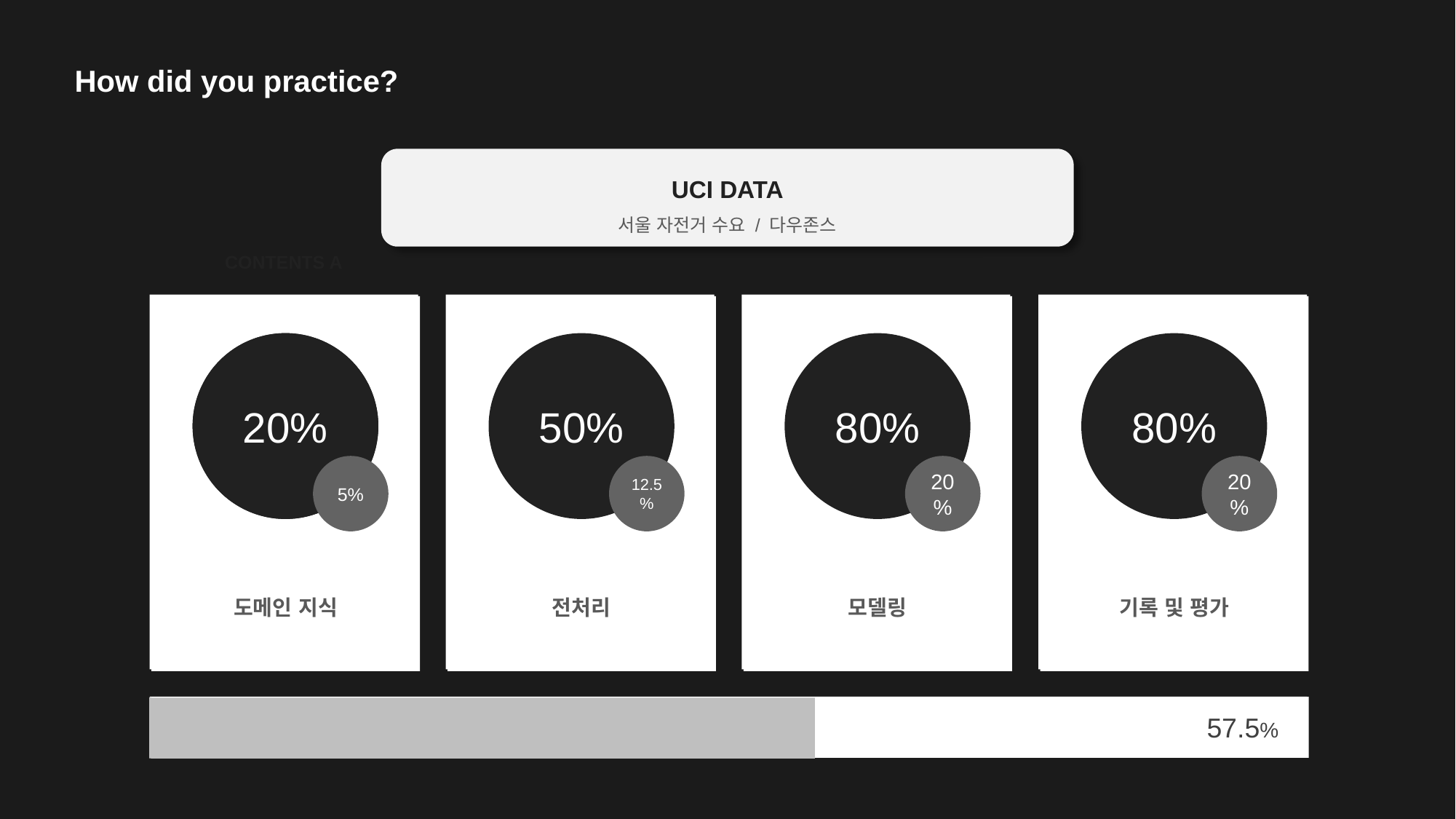

How did you practice?
UCI DATA
서울 자전거 수요 / 다우존스
CONTENTS A

91%
91%

91%
91%
20%
80%

50%
80%
21%
21%
21%
21%
20%
5%
12.5%
20%
각종 경험 및 대회
Python
사고력
기록
기록 및 평가
도메인 지식
전처리
모델링
66%
57.5%